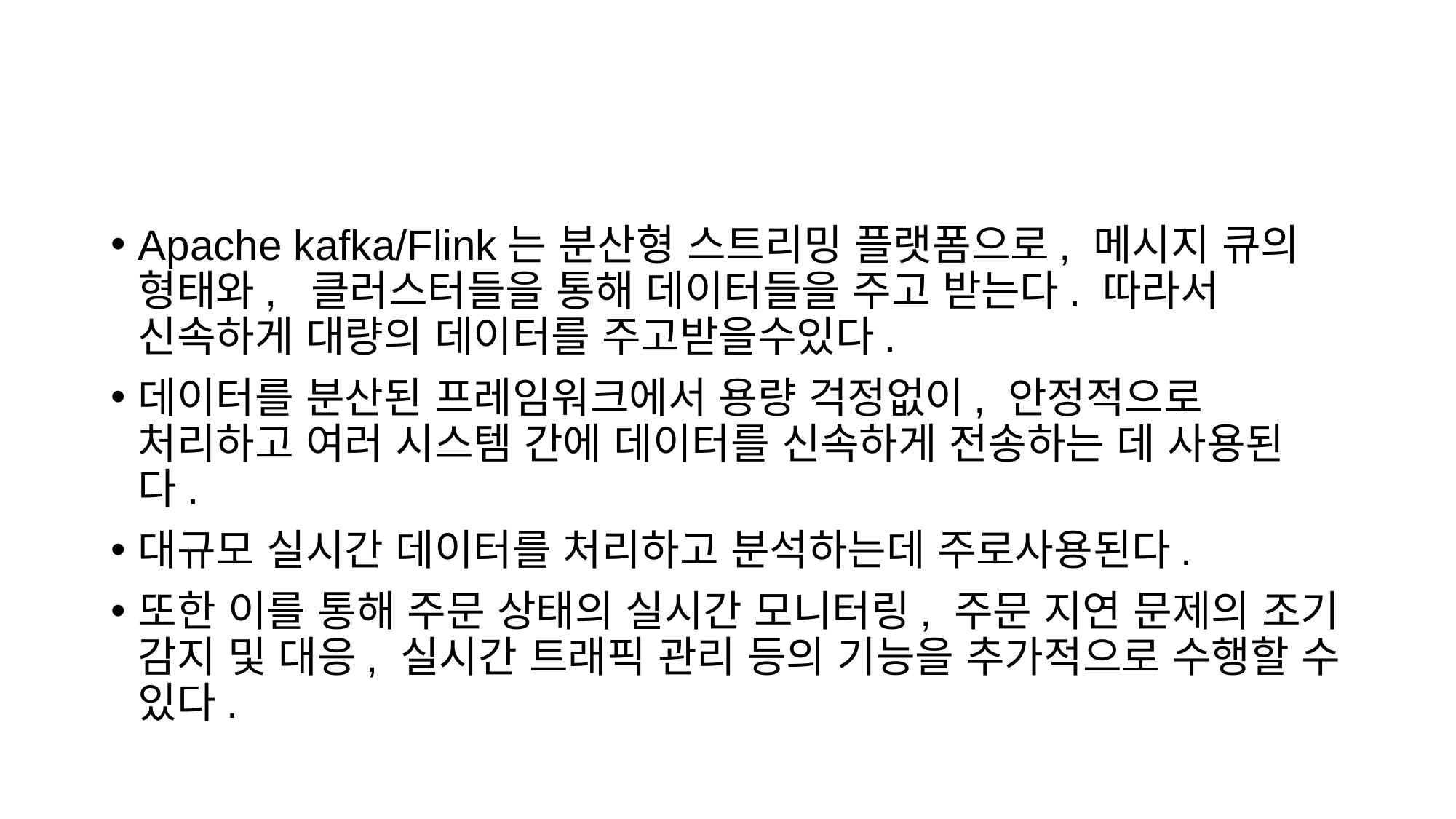

#
Apache kafka/Flink는 분산형 스트리밍 플랫폼으로, 메시지 큐의 형태와,  클러스터들을 통해 데이터들을 주고 받는다. 따라서 신속하게 대량의 데이터를 주고받을수있다.
데이터를 분산된 프레임워크에서 용량 걱정없이, 안정적으로 처리하고 여러 시스템 간에 데이터를 신속하게 전송하는 데 사용된다.
대규모 실시간 데이터를 처리하고 분석하는데 주로사용된다.
또한 이를 통해 주문 상태의 실시간 모니터링, 주문 지연 문제의 조기 감지 및 대응, 실시간 트래픽 관리 등의 기능을 추가적으로 수행할 수 있다.